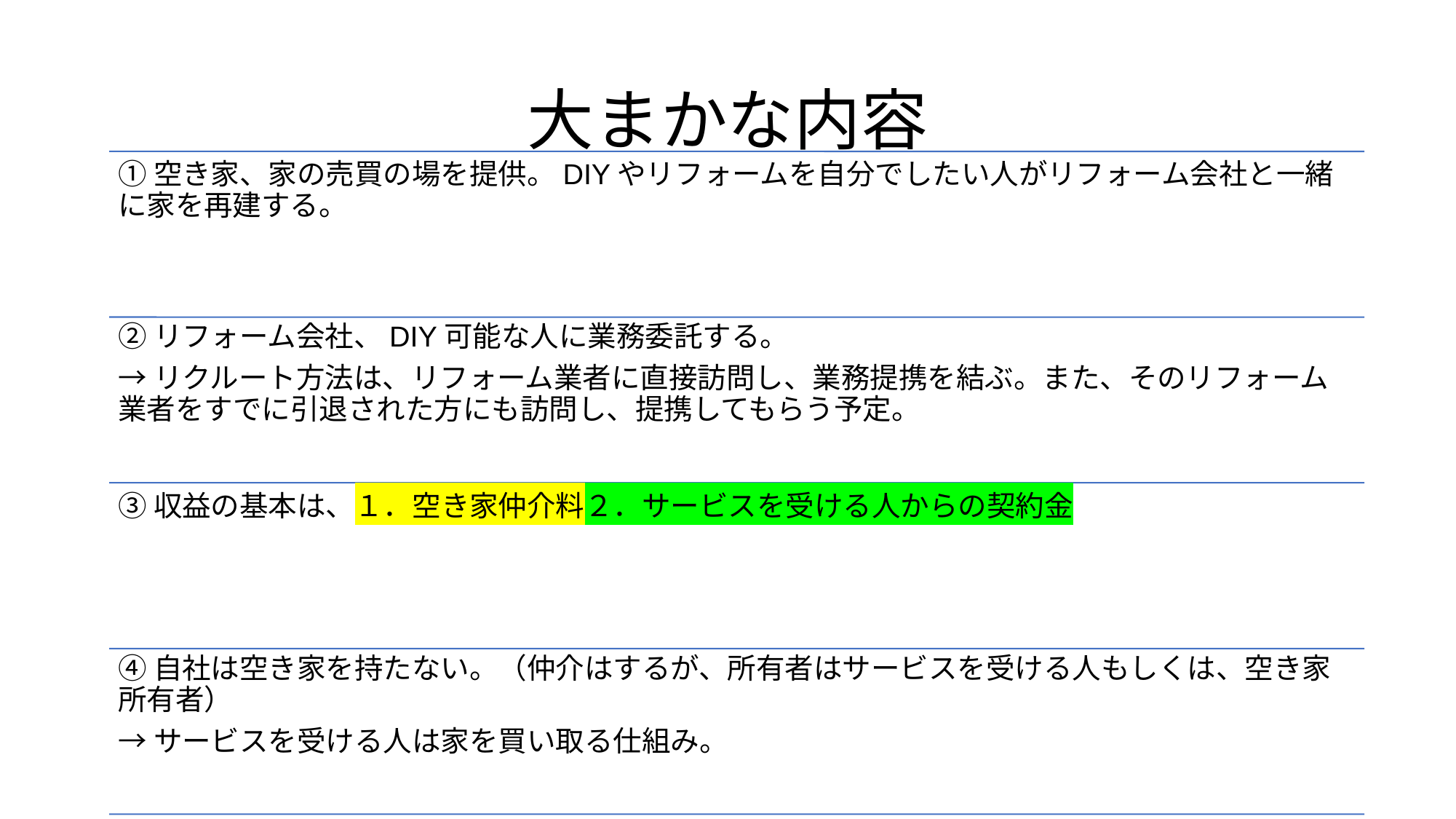

# 大まかな内容
①空き家、家の売買の場を提供。DIYやリフォームを自分でしたい人がリフォーム会社と一緒に家を再建する。

②リフォーム会社、DIY可能な人に業務委託する。
→リクルート方法は、リフォーム業者に直接訪問し、業務提携を結ぶ。また、そのリフォーム業者をすでに引退された方にも訪問し、提携してもらう予定。
③収益の基本は、１．空き家仲介料２．サービスを受ける人からの契約金
④自社は空き家を持たない。（仲介はするが、所有者はサービスを受ける人もしくは、空き家所有者）
→サービスを受ける人は家を買い取る仕組み。